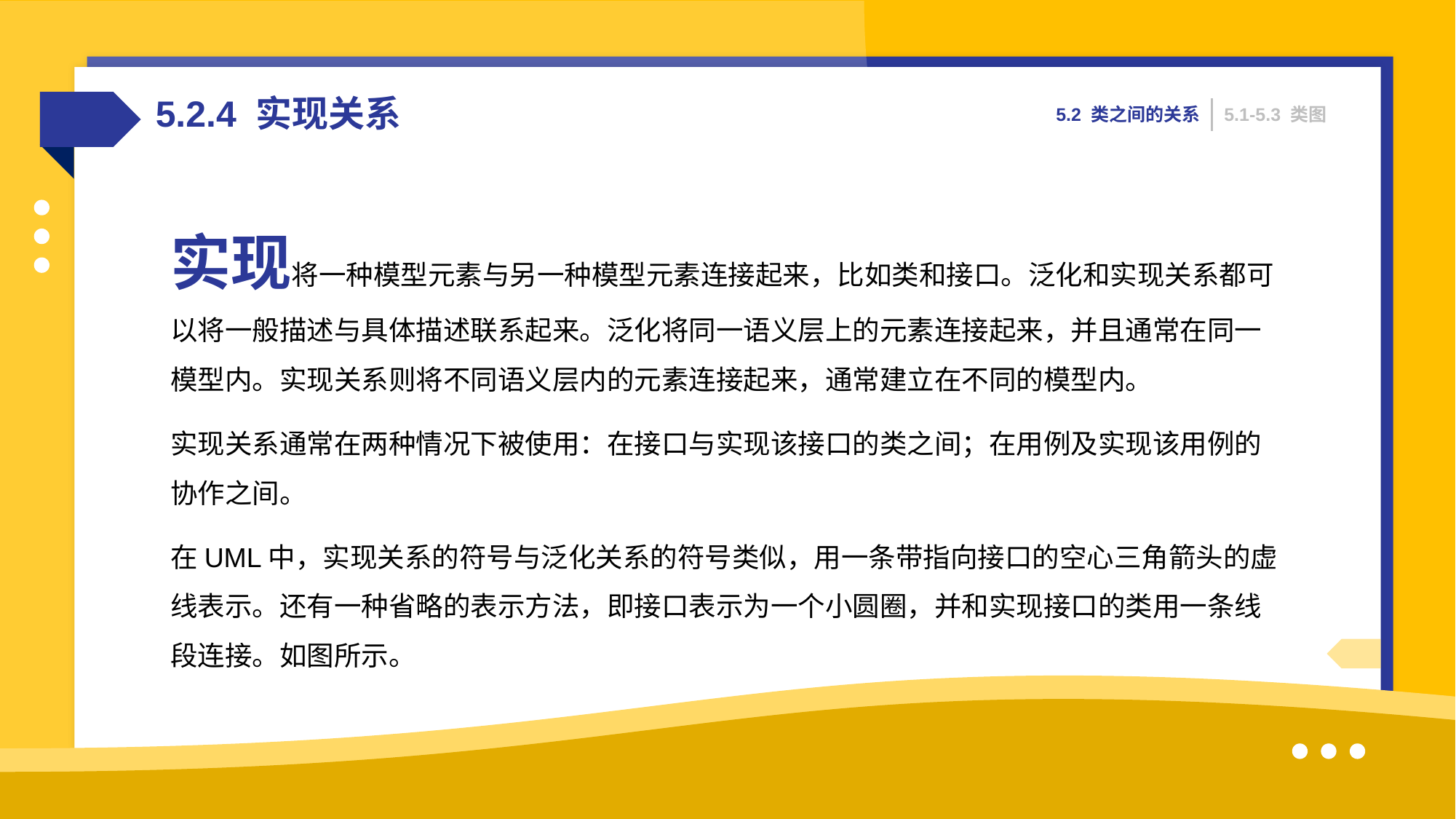

5.2.4 实现关系
5.2 类之间的关系
5.1-5.3 类图
实现将一种模型元素与另一种模型元素连接起来，比如类和接口。泛化和实现关系都可以将一般描述与具体描述联系起来。泛化将同一语义层上的元素连接起来，并且通常在同一模型内。实现关系则将不同语义层内的元素连接起来，通常建立在不同的模型内。
实现关系通常在两种情况下被使用：在接口与实现该接口的类之间；在用例及实现该用例的协作之间。
在UML中，实现关系的符号与泛化关系的符号类似，用一条带指向接口的空心三角箭头的虚线表示。还有一种省略的表示方法，即接口表示为一个小圆圈，并和实现接口的类用一条线段连接。如图所示。